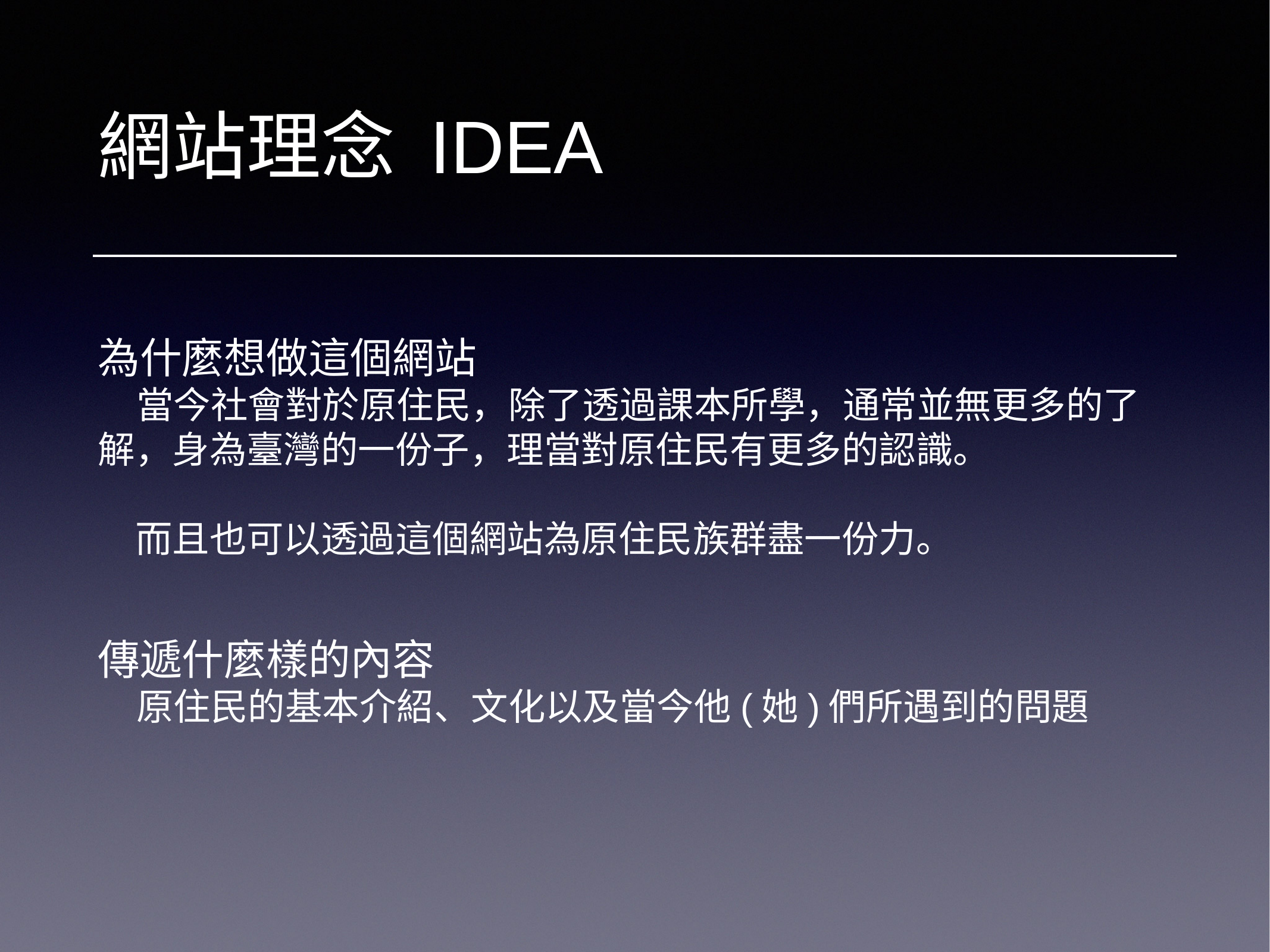

# 網站理念 IDEA

為什麼想做這個網站
當今社會對於原住民，除了透過課本所學，通常並無更多的了解，身為臺灣的一份子，理當對原住民有更多的認識。

而且也可以透過這個網站為原住民族群盡一份力。

傳遞什麼樣的內容
原住民的基本介紹、文化以及當今他(她)們所遇到的問題